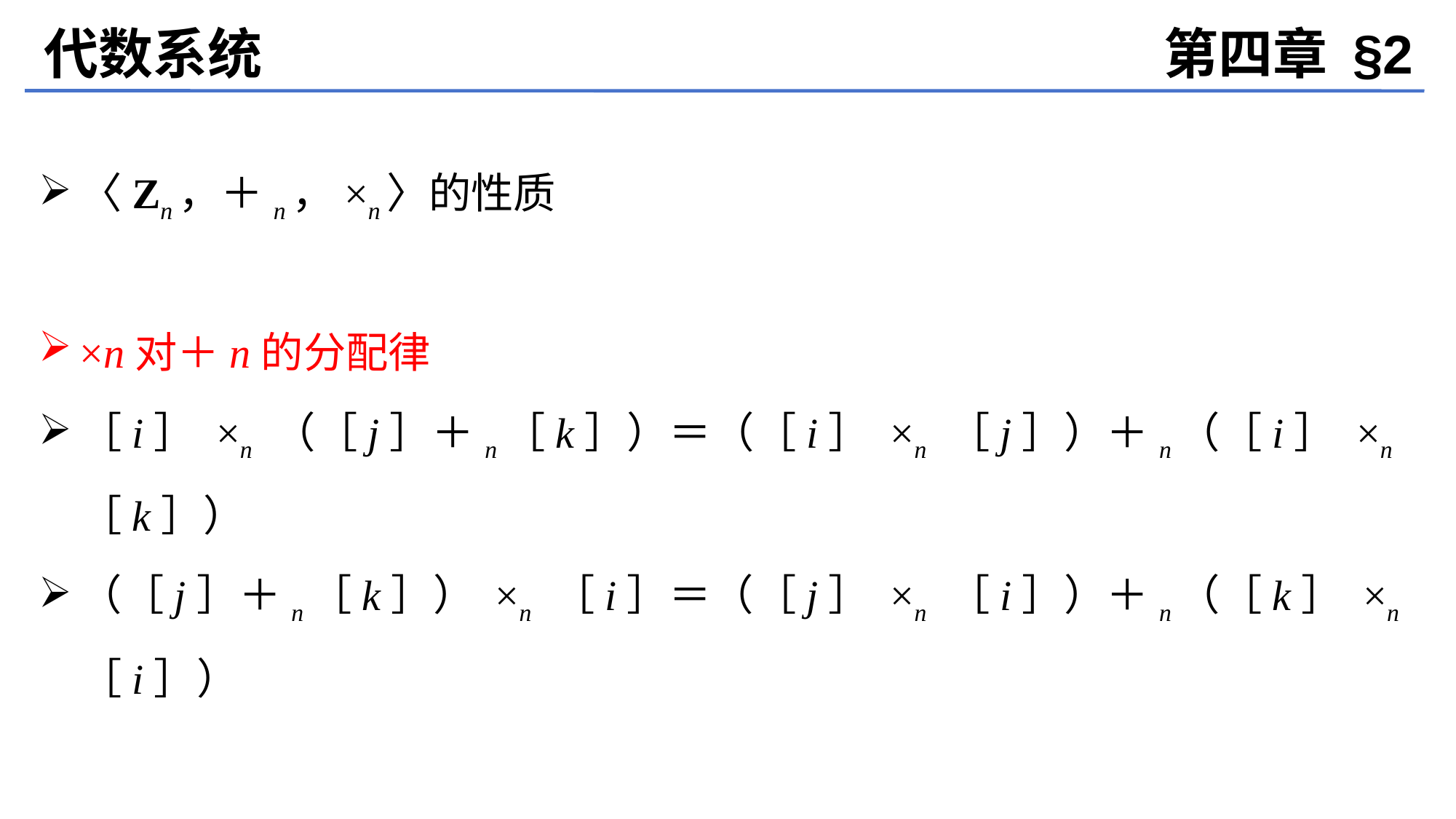

代数系统
第四章 §2
〈Zn，＋n，×n〉的性质

×n对＋n的分配律
［i］ ×n （［j］＋n［k］）＝（［i］ ×n ［j］）＋n（［i］ ×n ［k］）
（［j］＋n［k］） ×n ［i］＝（［j］ ×n ［i］）＋n（［k］ ×n ［i］）